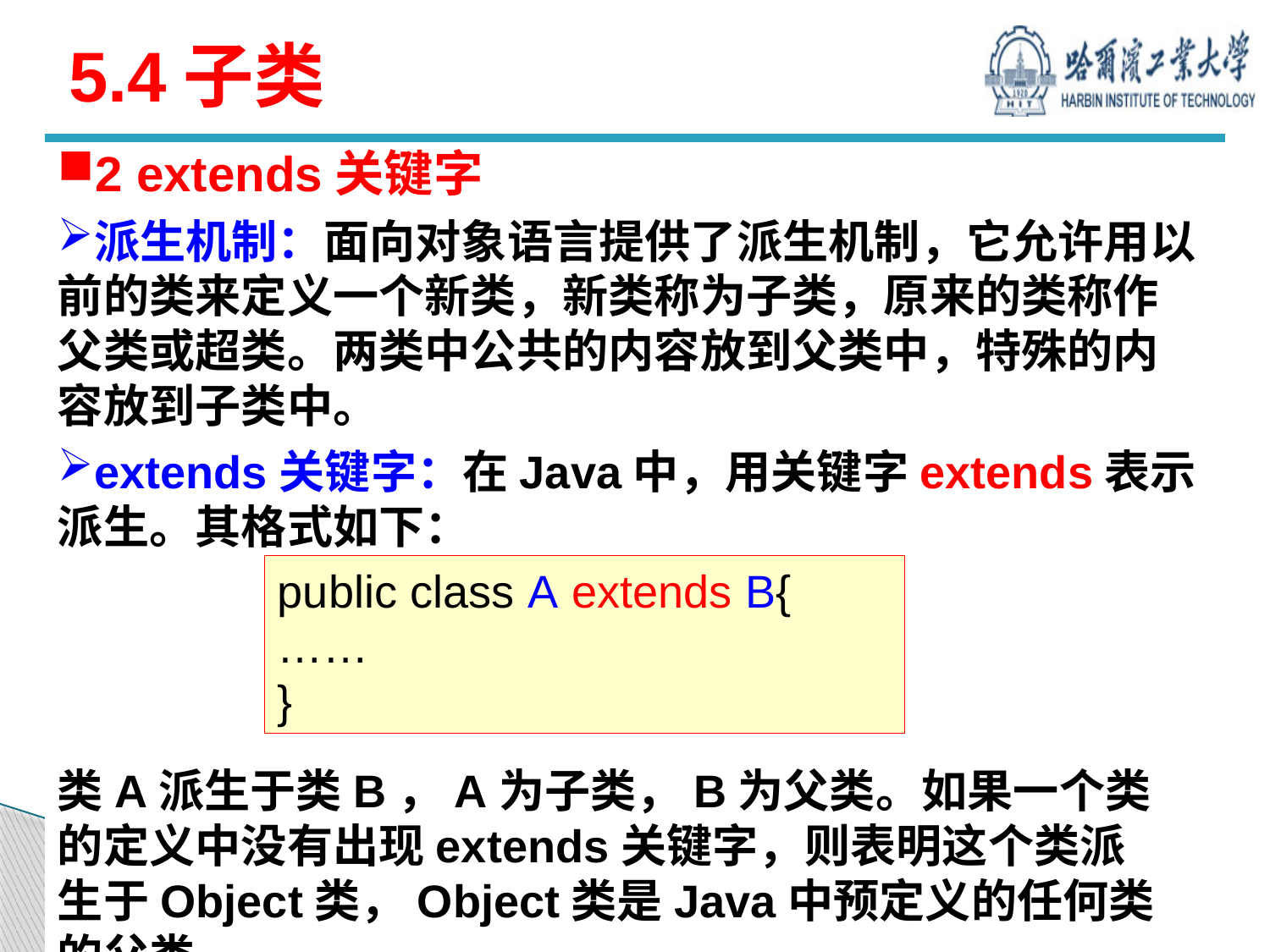

# 5.4子类
2 extends关键字
派生机制：面向对象语言提供了派生机制，它允许用以前的类来定义一个新类，新类称为子类，原来的类称作父类或超类。两类中公共的内容放到父类中，特殊的内容放到子类中。
extends关键字：在Java中，用关键字extends表示派生。其格式如下：
public class A extends B{
……
}
类A派生于类B，A为子类，B为父类。如果一个类的定义中没有出现extends关键字，则表明这个类派生于Object类，Object类是Java中预定义的任何类的父类。